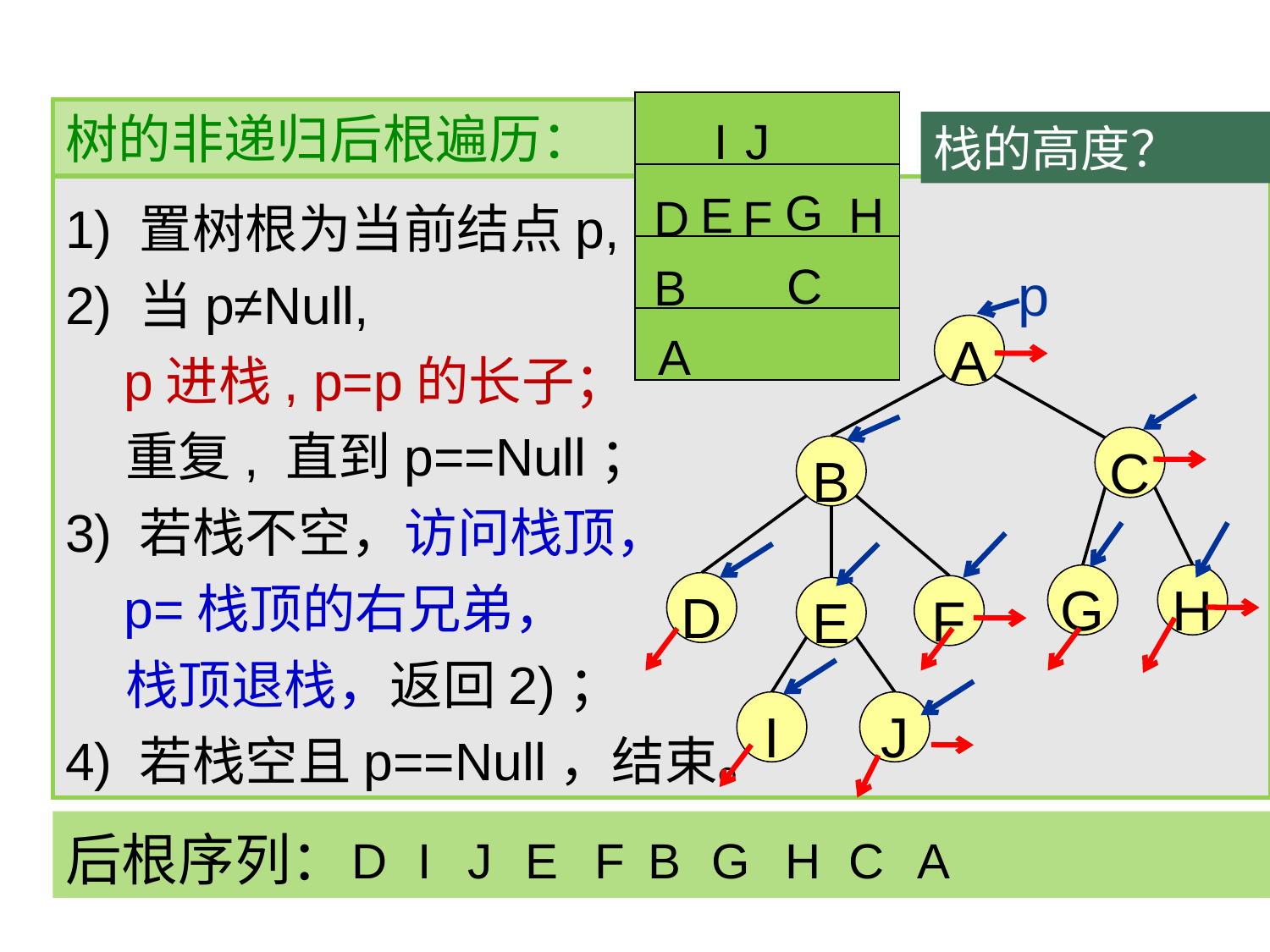

I
J
|  |
| --- |
|  |
|  |
|  |
树的非递归后根遍历：
栈的高度？
G
E
H
D
F
1) 置树根为当前结点p,
2) 当p≠Null,
    p进栈, p=p的长子；
    重复, 直到p==Null；
3) 若栈不空，访问栈顶，
    p=栈顶的右兄弟，
    栈顶退栈，返回2)；
4) 若栈空且p==Null，结束。
C
B
p
A
A
C
B
G
H
D
F
E
I
J
D
I
J
E
F
B
G
H
C
A
后根序列：